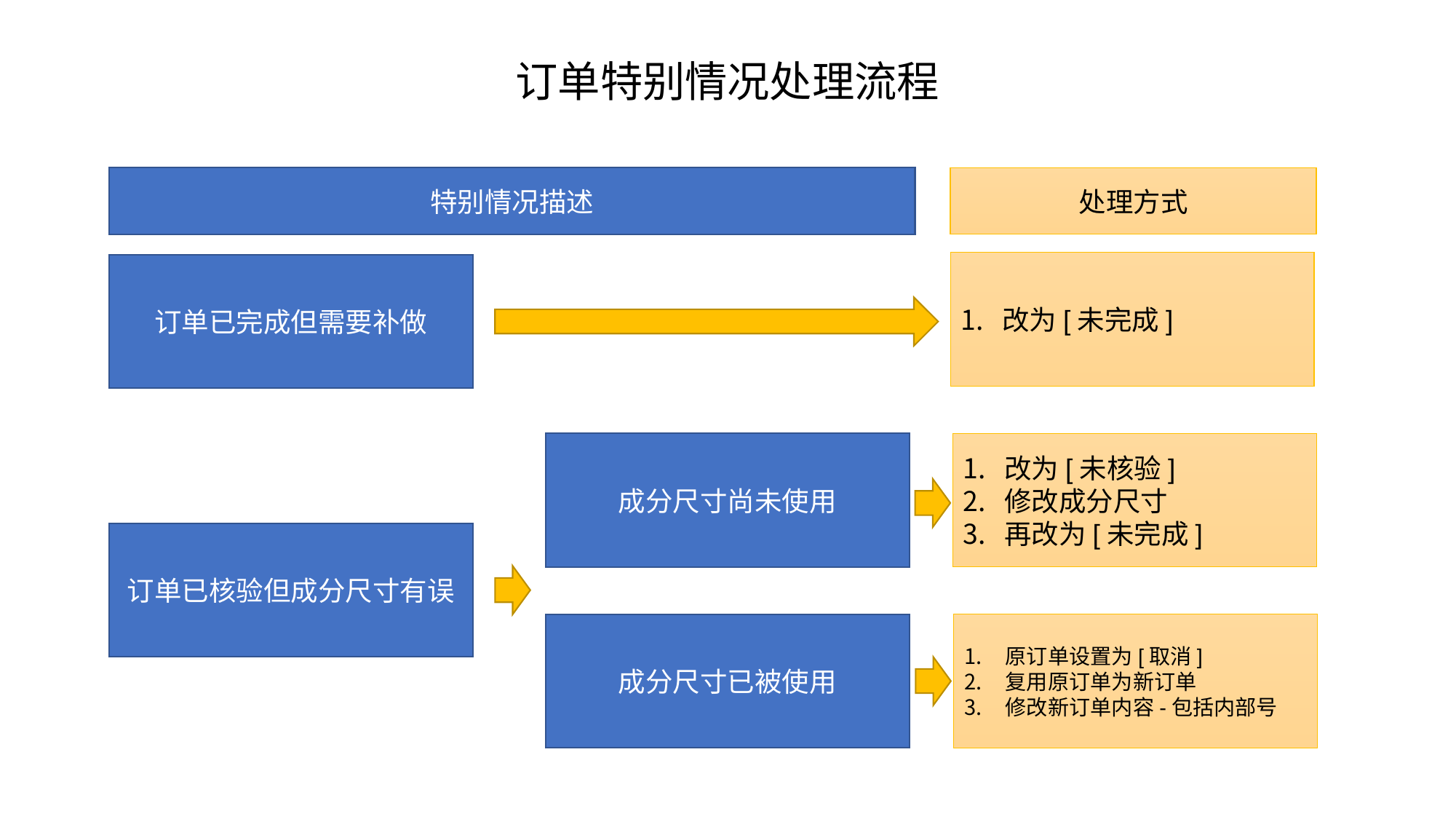

订单特别情况处理流程
特别情况描述
处理方式
改为[未完成]
订单已完成但需要补做

成分尺寸尚未使用
改为[未核验]
修改成分尺寸
再改为[未完成]

订单已核验但成分尺寸有误

成分尺寸已被使用
原订单设置为[取消]
复用原订单为新订单
修改新订单内容-包括内部号